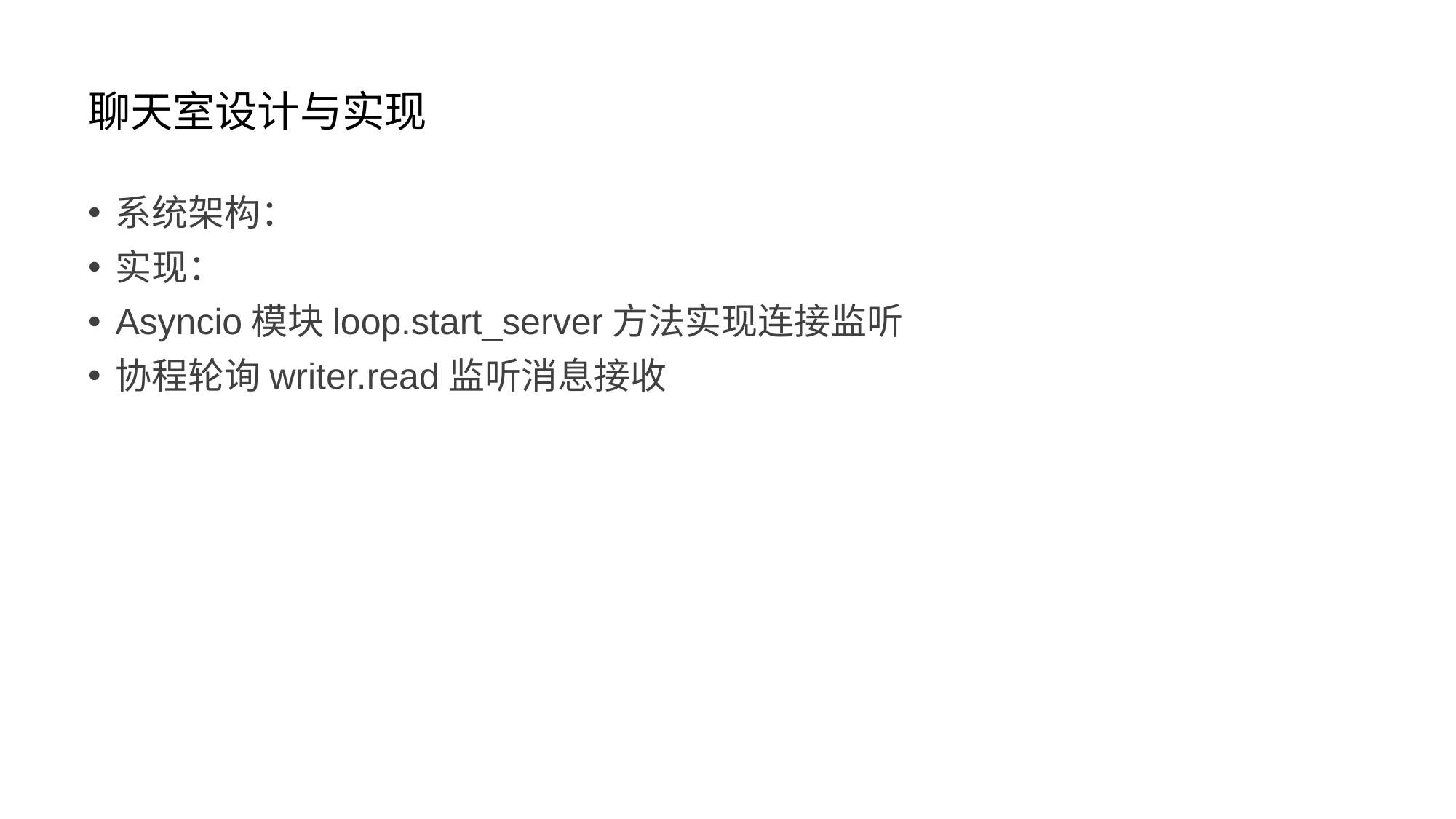

聊天室设计与实现
系统架构：
实现：
Asyncio模块loop.start_server方法实现连接监听
协程轮询writer.read监听消息接收